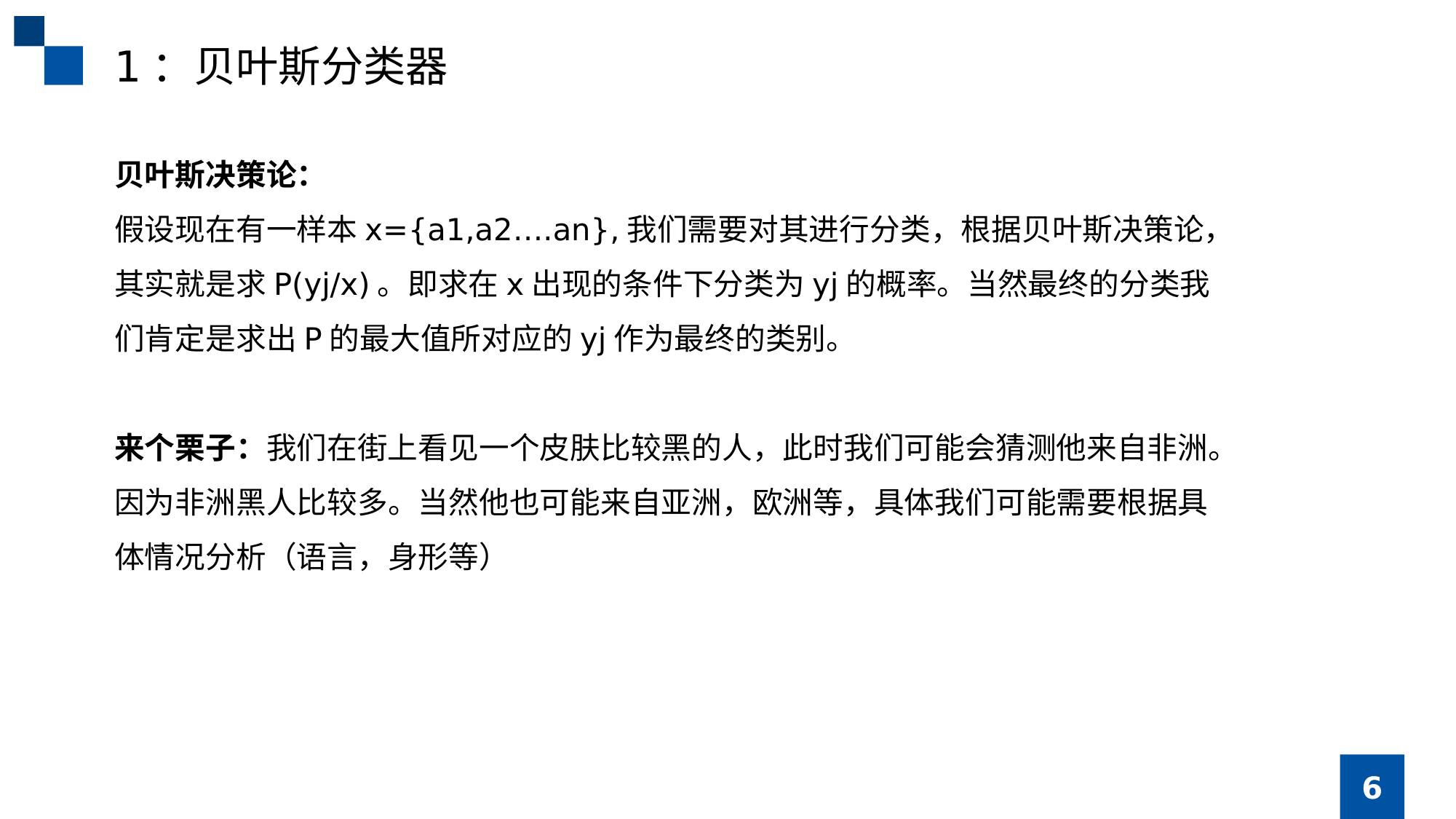

1：贝叶斯分类器

贝叶斯决策论：
假设现在有一样本x={a1,a2….an},我们需要对其进行分类，根据贝叶斯决策论，其实就是求P(yj/x)。即求在x出现的条件下分类为yj的概率。当然最终的分类我们肯定是求出P的最大值所对应的yj作为最终的类别。

来个栗子：我们在街上看见一个皮肤比较黑的人，此时我们可能会猜测他来自非洲。因为非洲黑人比较多。当然他也可能来自亚洲，欧洲等，具体我们可能需要根据具体情况分析（语言，身形等）

6